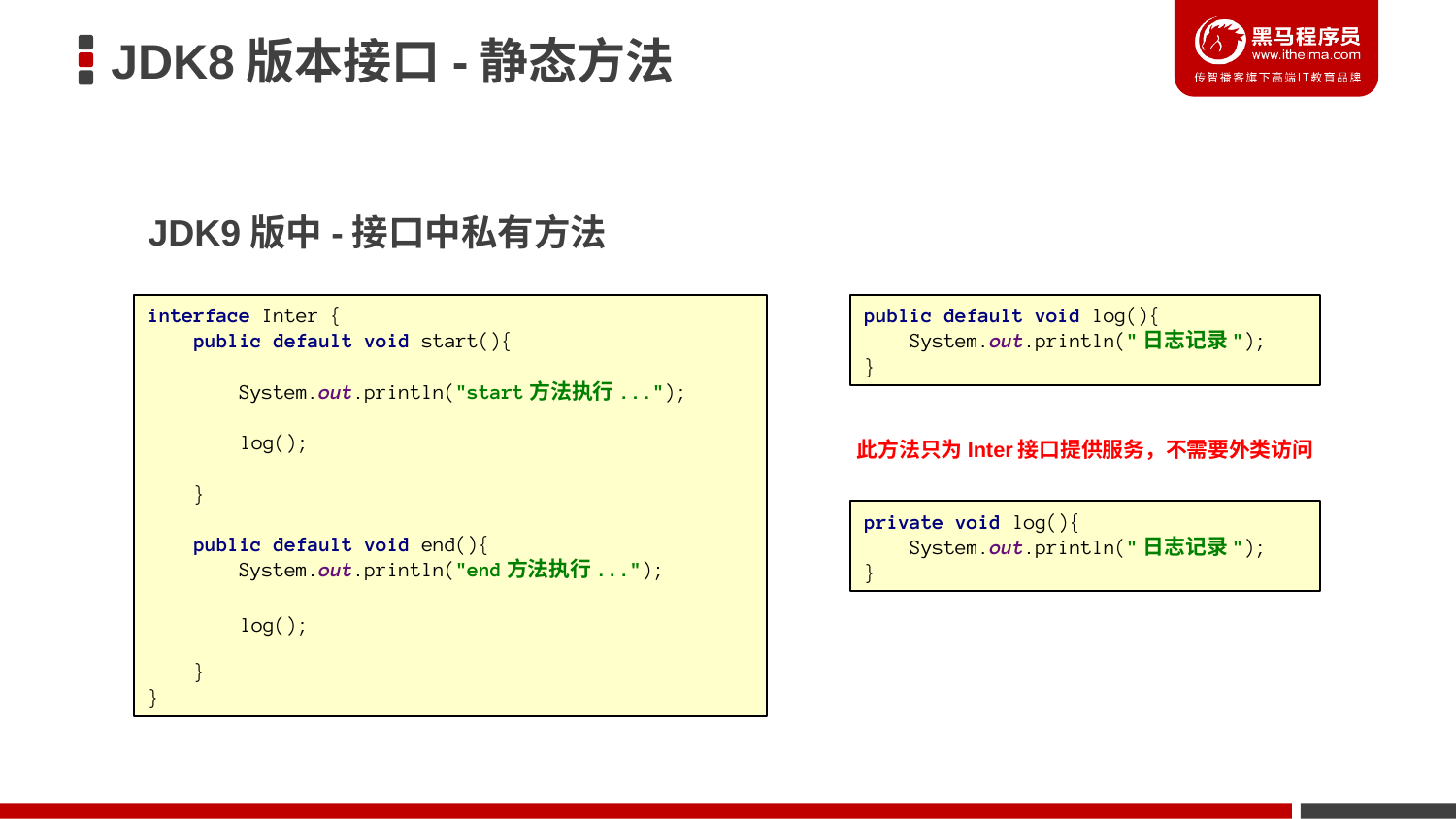

JDK8版本接口-静态方法
JDK9版中-接口中私有方法
interface Inter {
    public default void start(){
        System.out.println("start方法执行...");
        System.out.println("日志记录");
    }
    public default void end(){
        System.out.println("end方法执行...");
        System.out.println("日志记录");
    }
}
public default void log(){
    System.out.println("日志记录");
}
 log();

此方法只为Inter接口提供服务，不需要外类访问
private void log(){
    System.out.println("日志记录");
}
 log();